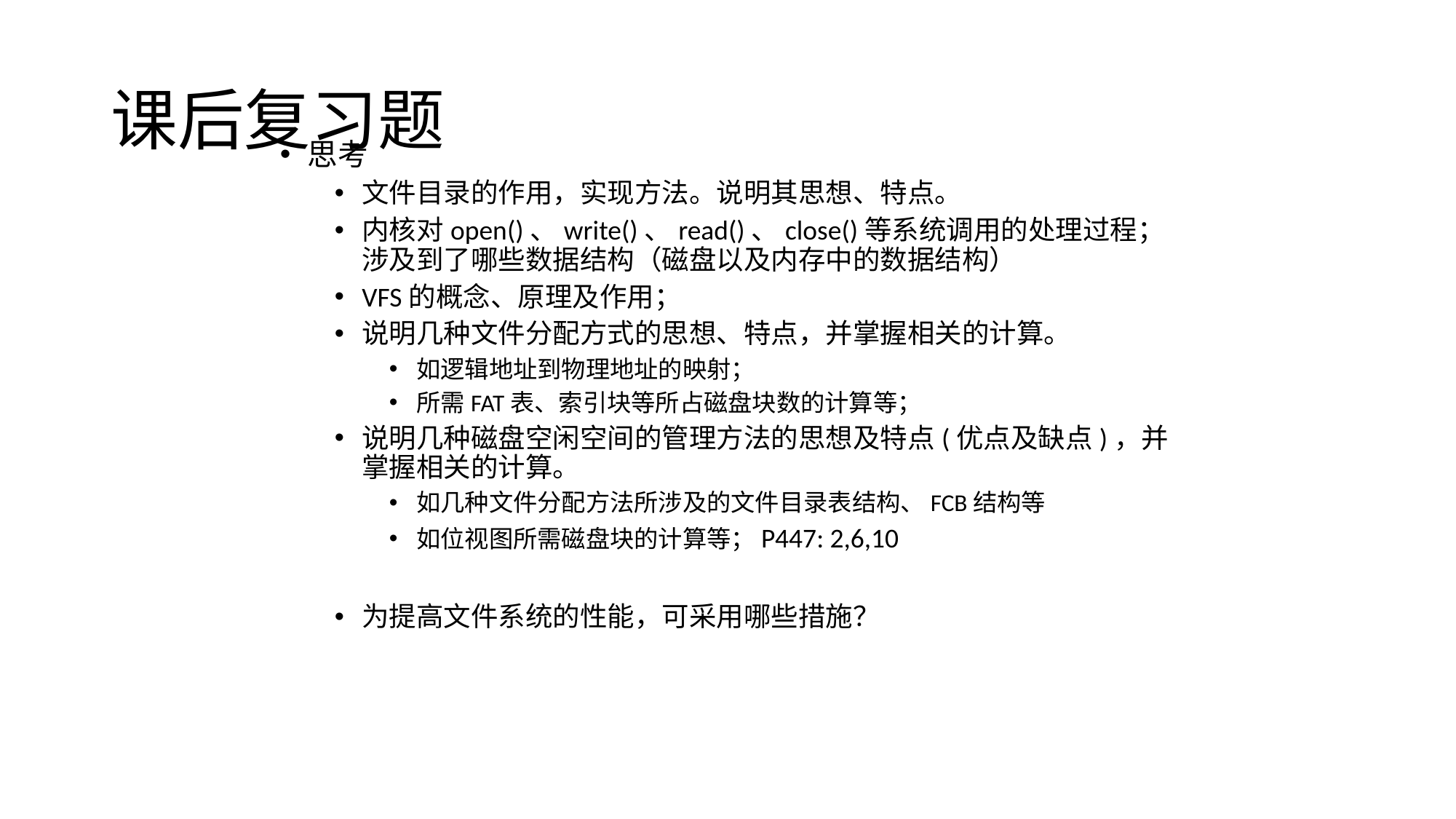

课后复习题
思考
文件目录的作用，实现方法。说明其思想、特点。
内核对open()、write()、read()、close()等系统调用的处理过程；涉及到了哪些数据结构（磁盘以及内存中的数据结构）
VFS的概念、原理及作用；
说明几种文件分配方式的思想、特点，并掌握相关的计算。
如逻辑地址到物理地址的映射；
所需FAT表、索引块等所占磁盘块数的计算等；
说明几种磁盘空闲空间的管理方法的思想及特点(优点及缺点)，并掌握相关的计算。
如几种文件分配方法所涉及的文件目录表结构、FCB结构等
如位视图所需磁盘块的计算等；P447: 2,6,10

为提高文件系统的性能，可采用哪些措施？